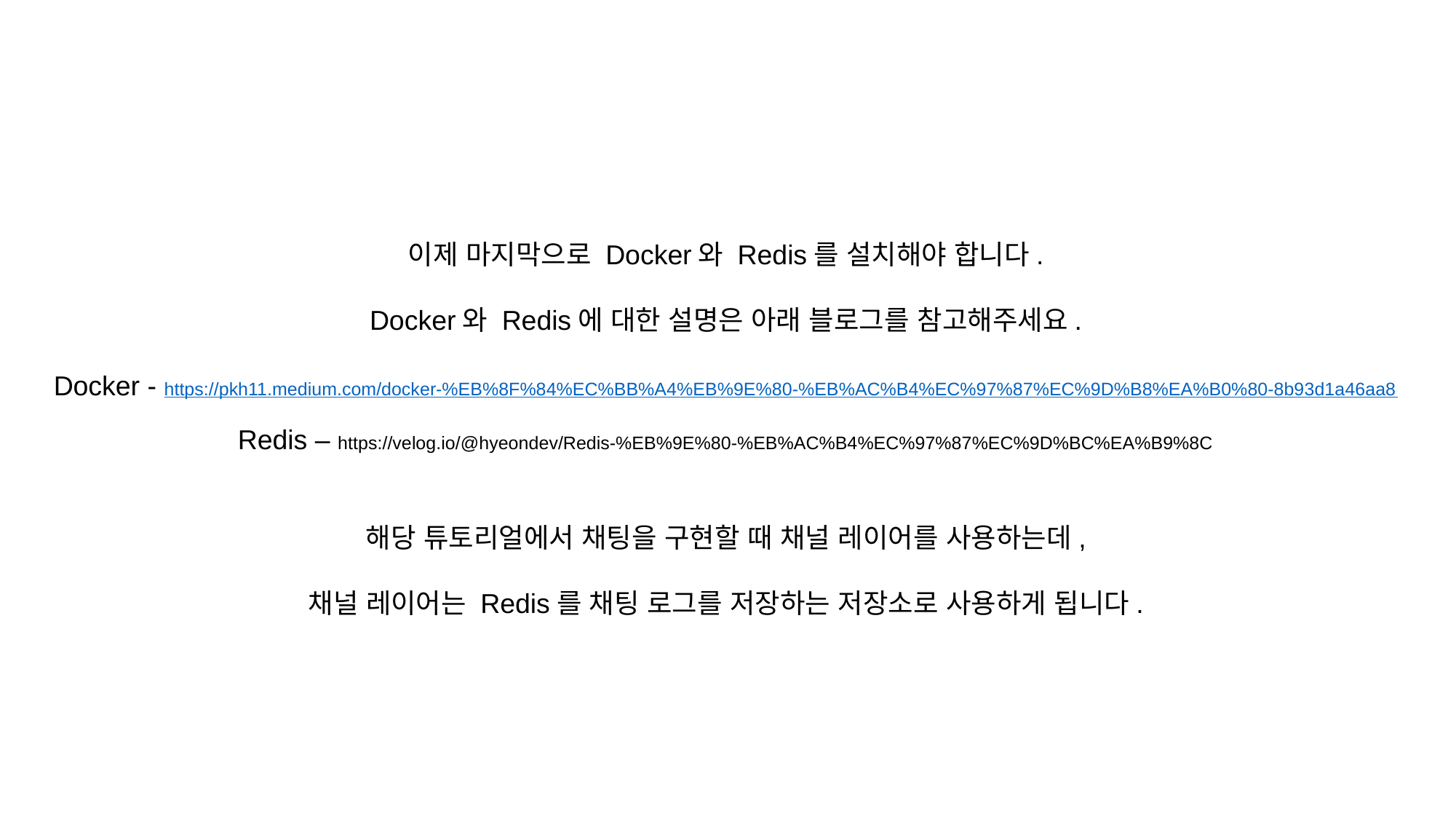

이제 마지막으로 Docker와 Redis를 설치해야 합니다.

Docker와 Redis에 대한 설명은 아래 블로그를 참고해주세요.

Docker - https://pkh11.medium.com/docker-%EB%8F%84%EC%BB%A4%EB%9E%80-%EB%AC%B4%EC%97%87%EC%9D%B8%EA%B0%80-8b93d1a46aa8

Redis – https://velog.io/@hyeondev/Redis-%EB%9E%80-%EB%AC%B4%EC%97%87%EC%9D%BC%EA%B9%8C

해당 튜토리얼에서 채팅을 구현할 때 채널 레이어를 사용하는데,

채널 레이어는 Redis를 채팅 로그를 저장하는 저장소로 사용하게 됩니다.